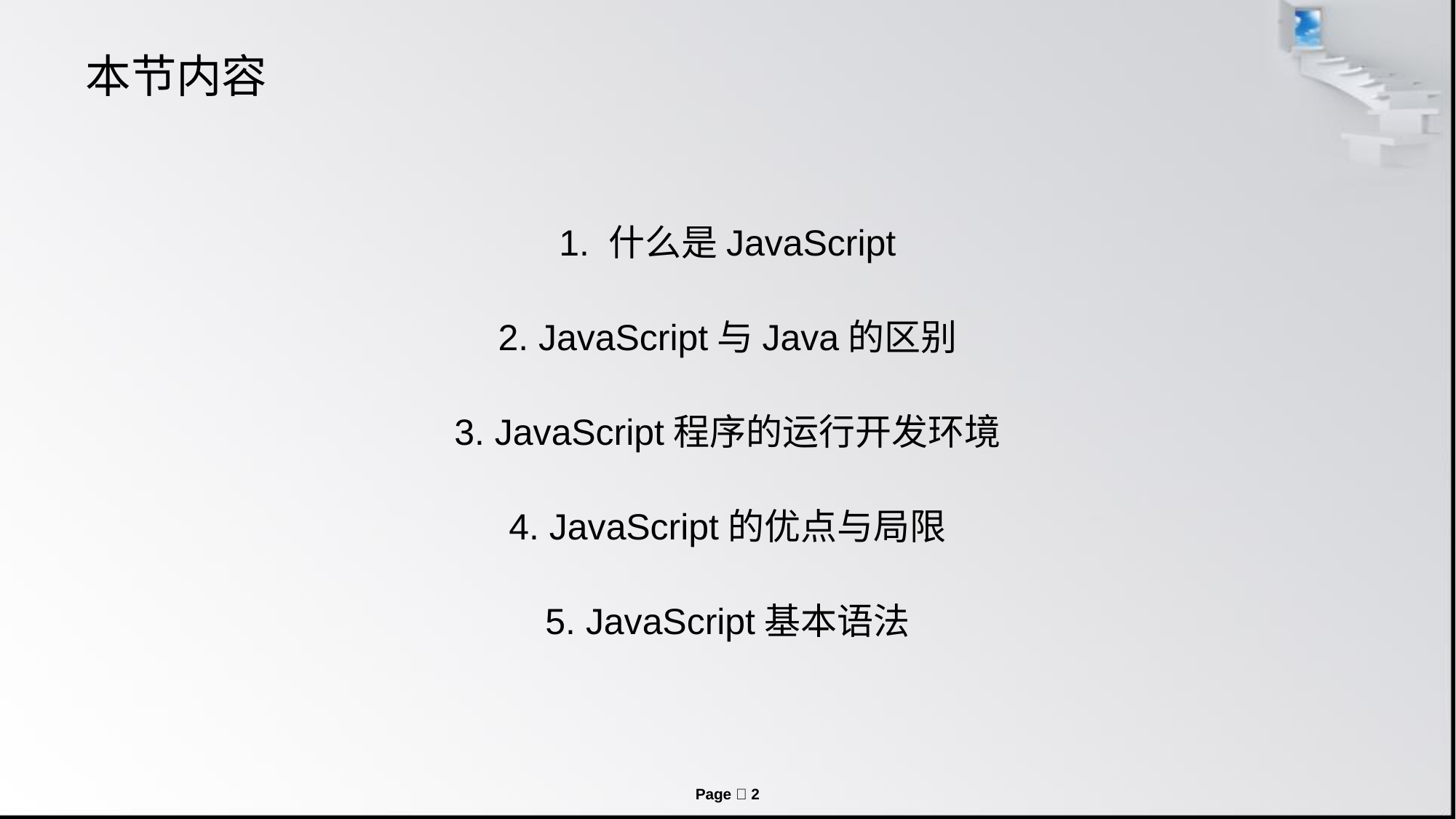

# 本节内容
1. 什么是JavaScript
2. JavaScript与Java的区别
3. JavaScript程序的运行开发环境
4. JavaScript的优点与局限
5. JavaScript基本语法